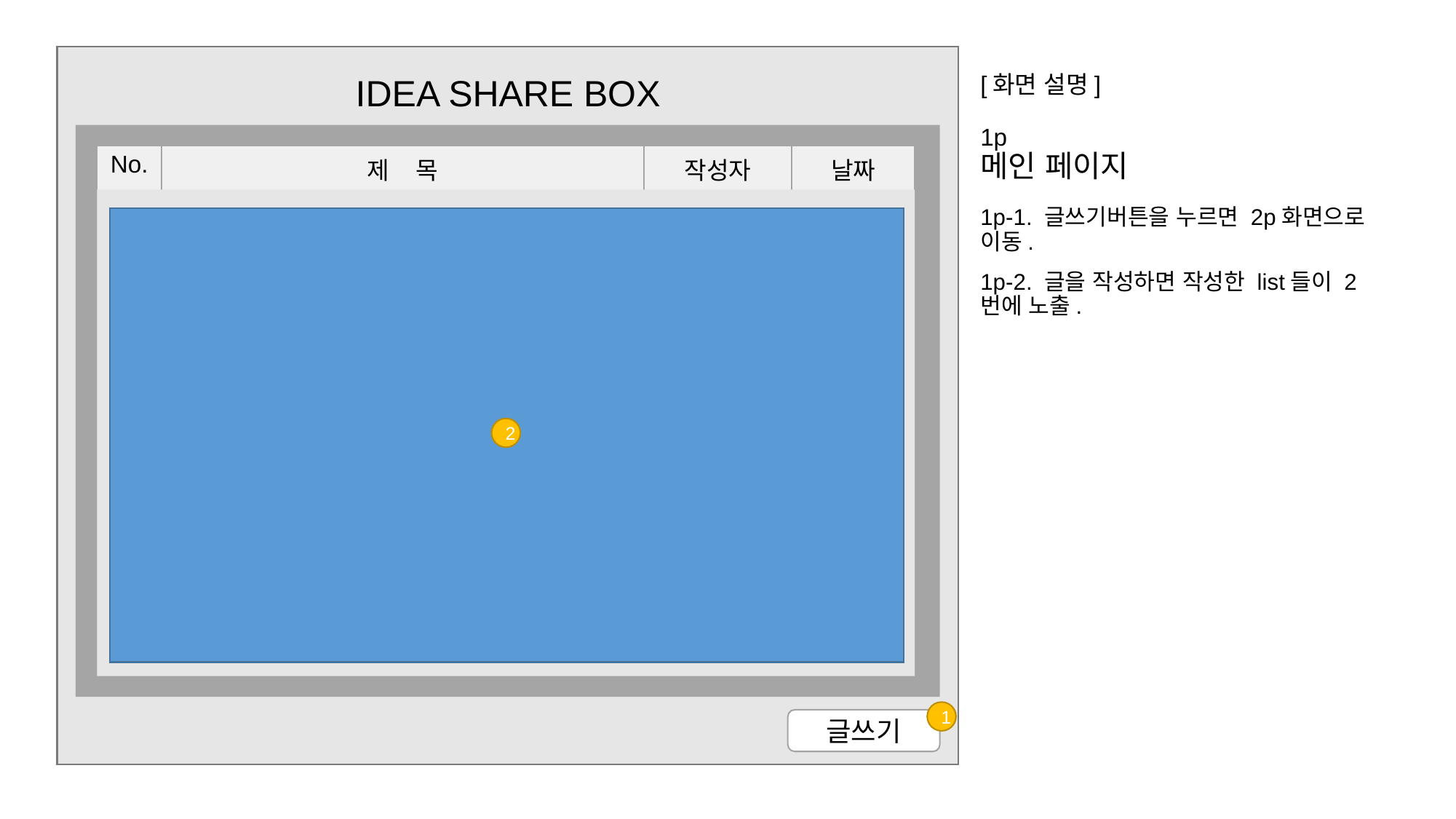

# [화면 설명] 1p 메인 페이지
IDEA SHARE BOX

| No. | 제 목 | 작성자 | 날짜 |
| --- | --- | --- | --- |

1p-1. 글쓰기버튼을 누르면 2p화면으로 이동.
1p-2. 글을 작성하면 작성한 list들이 2번에 노출.

2
1
글쓰기